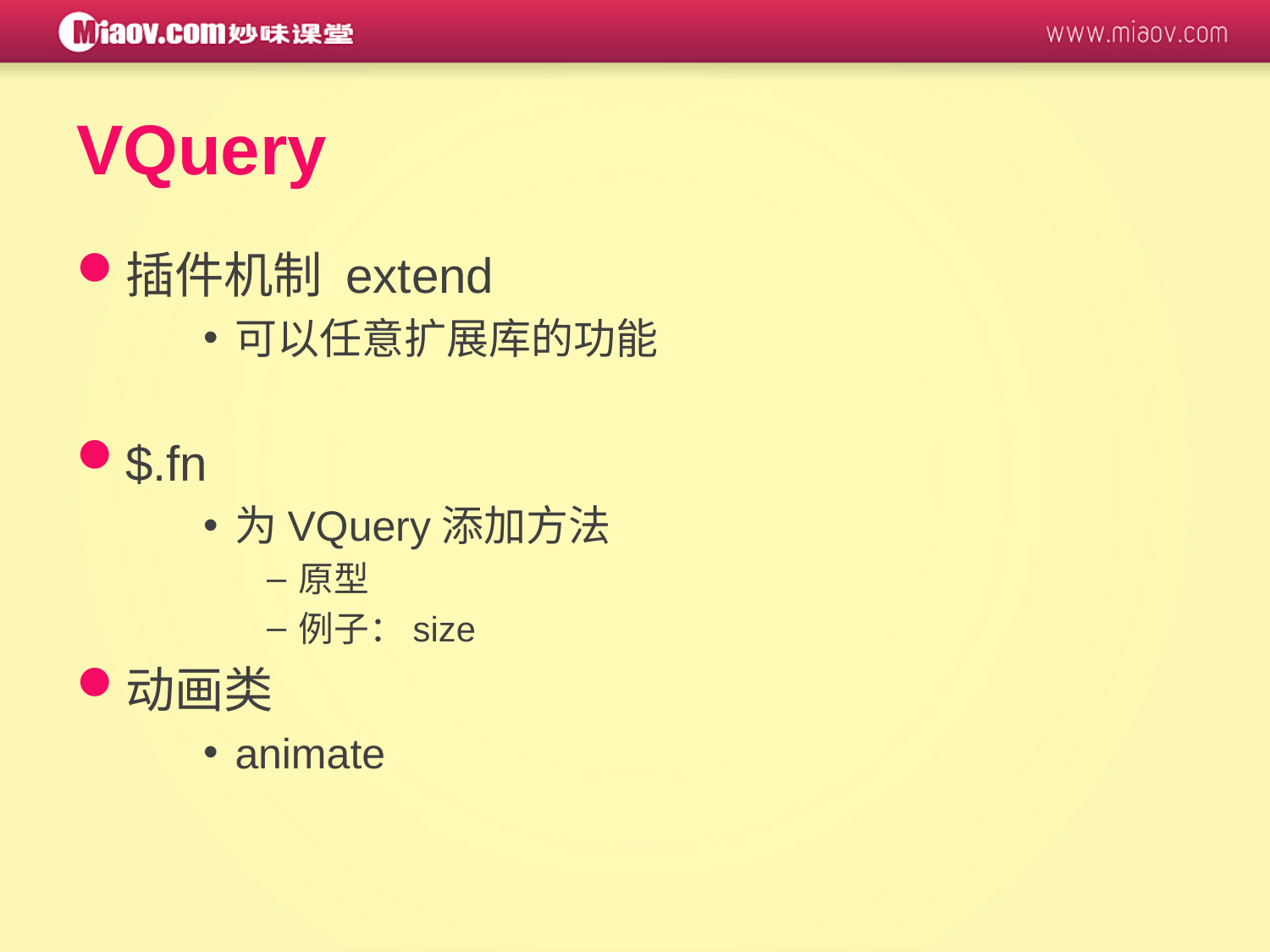

VQuery
插件机制 extend
可以任意扩展库的功能

$.fn
为VQuery添加方法
原型
例子：size
动画类
animate